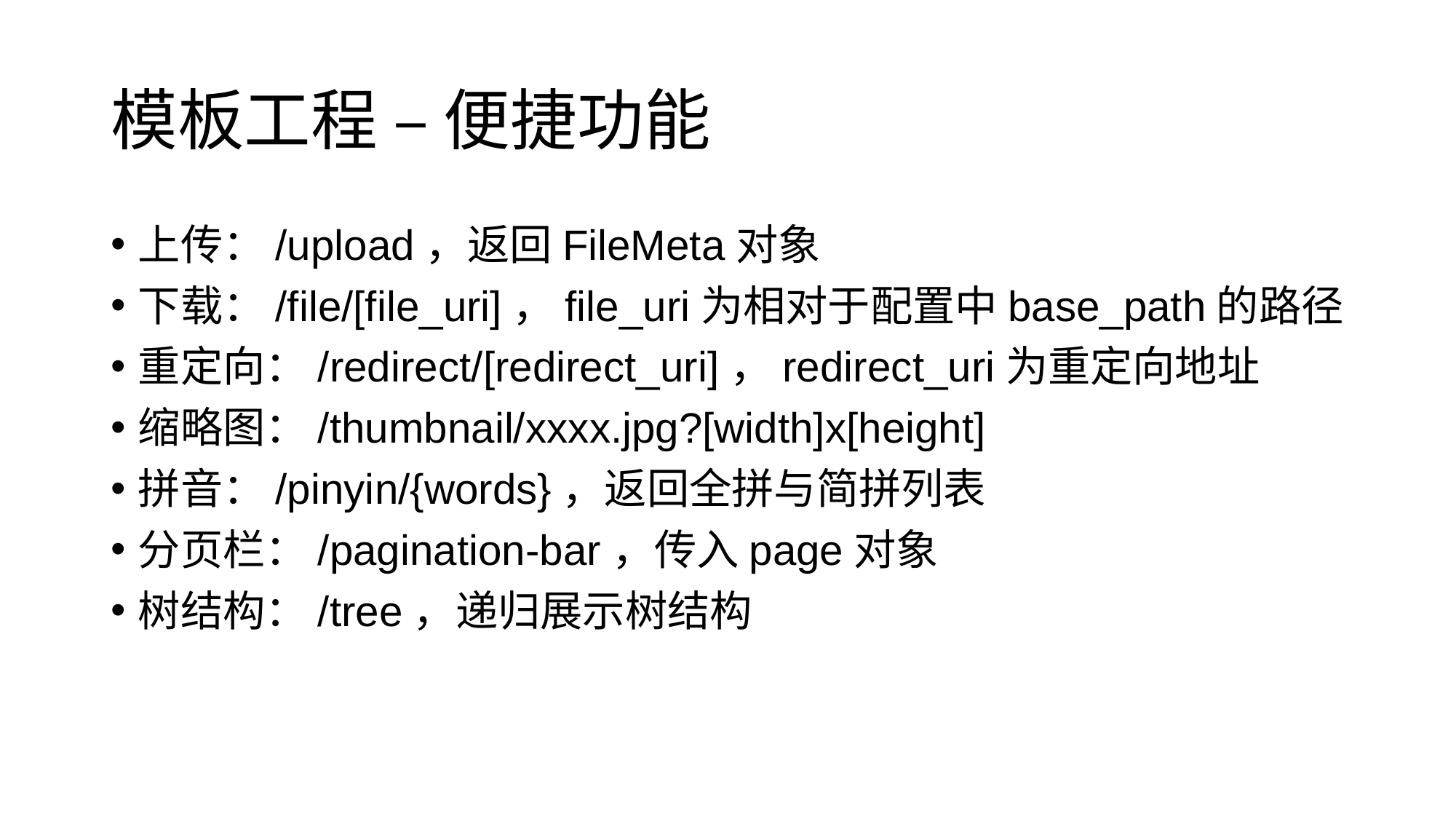

# 模板工程 – 便捷功能
上传：/upload，返回FileMeta对象
下载：/file/[file_uri]，file_uri为相对于配置中base_path的路径
重定向：/redirect/[redirect_uri]，redirect_uri为重定向地址
缩略图：/thumbnail/xxxx.jpg?[width]x[height]
拼音：/pinyin/{words}，返回全拼与简拼列表
分页栏：/pagination-bar，传入page对象
树结构：/tree，递归展示树结构